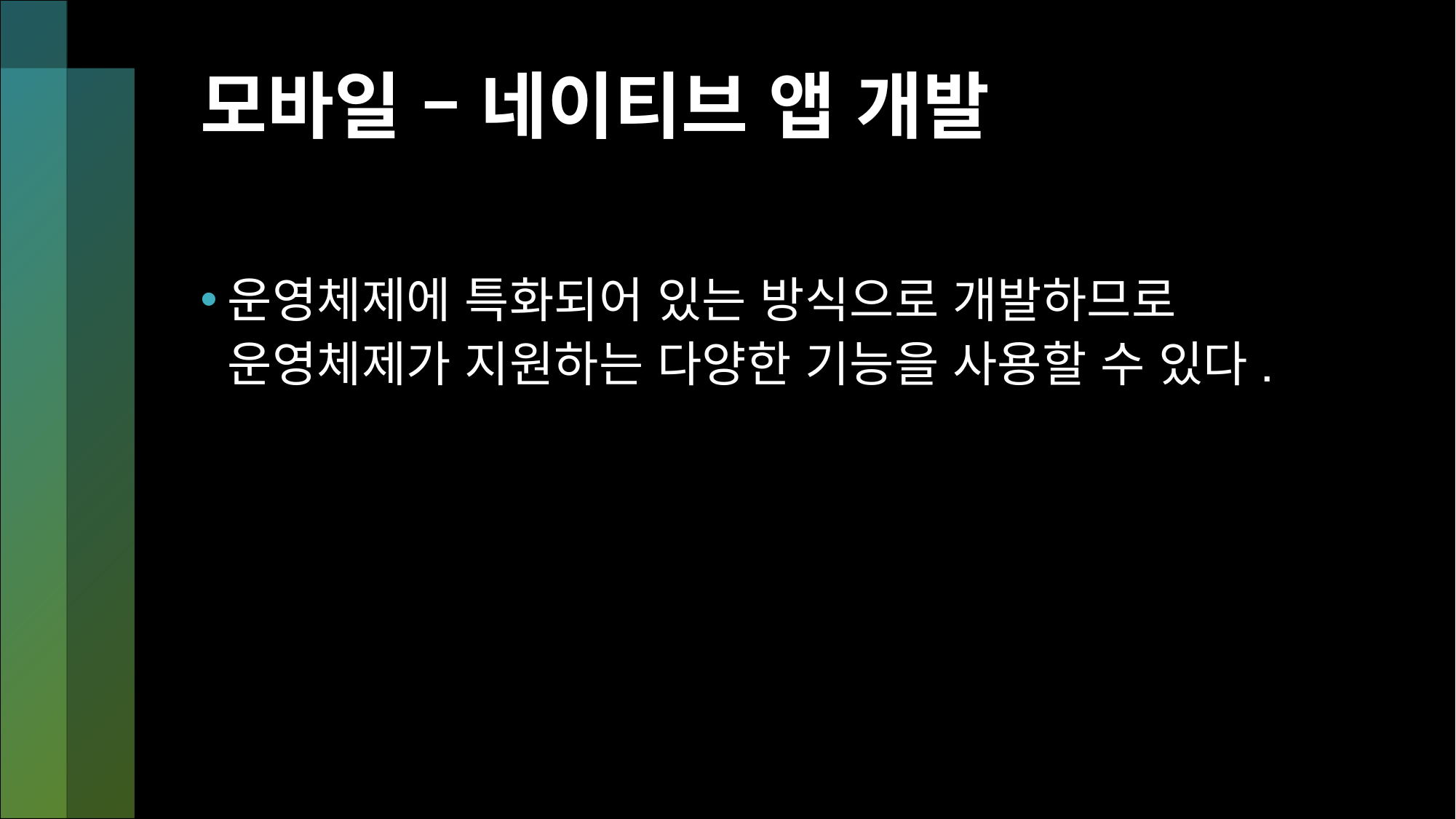

# 모바일 – 네이티브 앱 개발
운영체제에 특화되어 있는 방식으로 개발하므로
운영체제가 지원하는 다양한 기능을 사용할 수 있다.